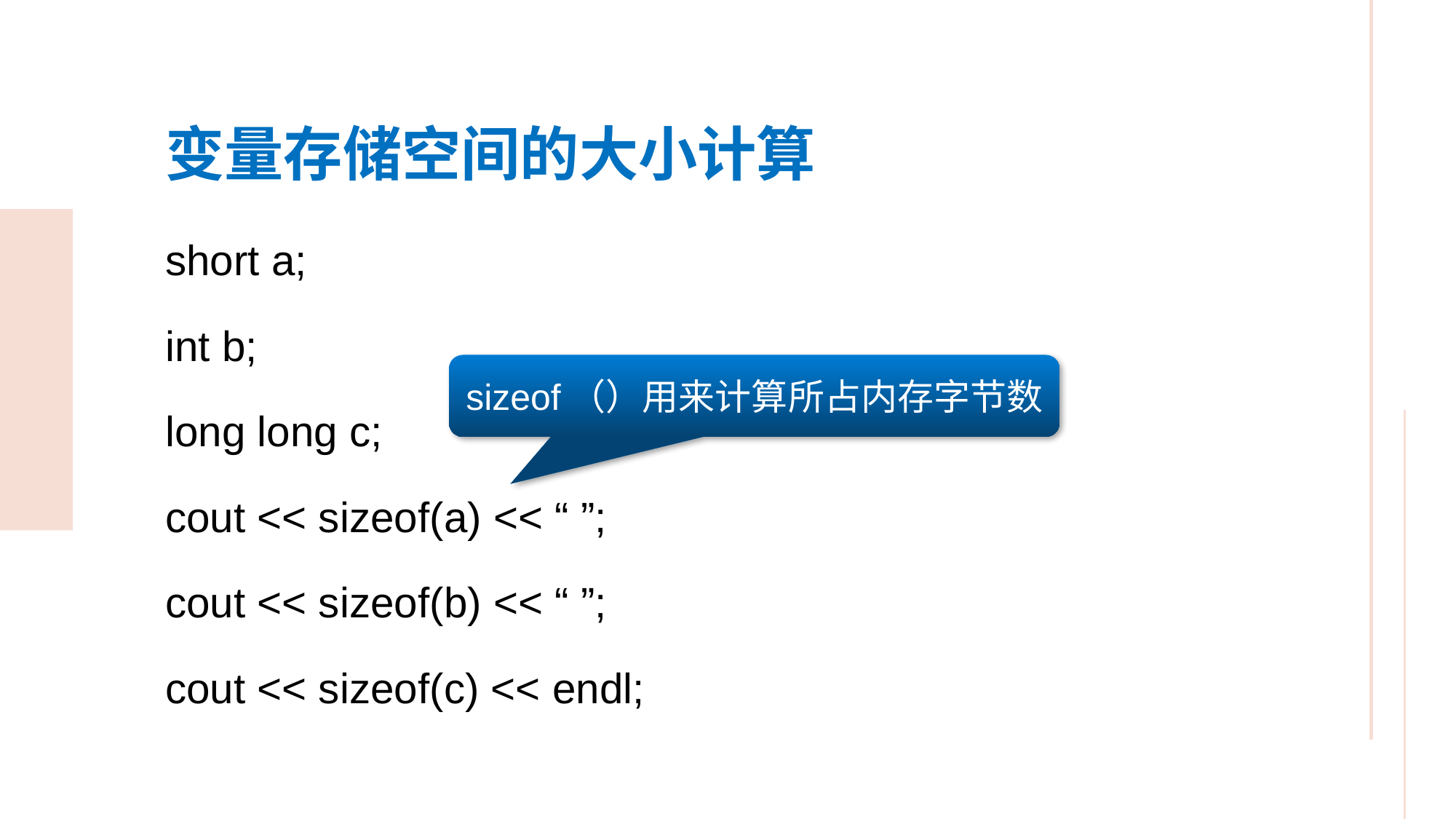

变量存储空间的大小计算
short a;
int b;
long long c;
cout << sizeof(a) << “ ”;
cout << sizeof(b) << “ ”;
cout << sizeof(c) << endl;

sizeof（）用来计算所占内存字节数